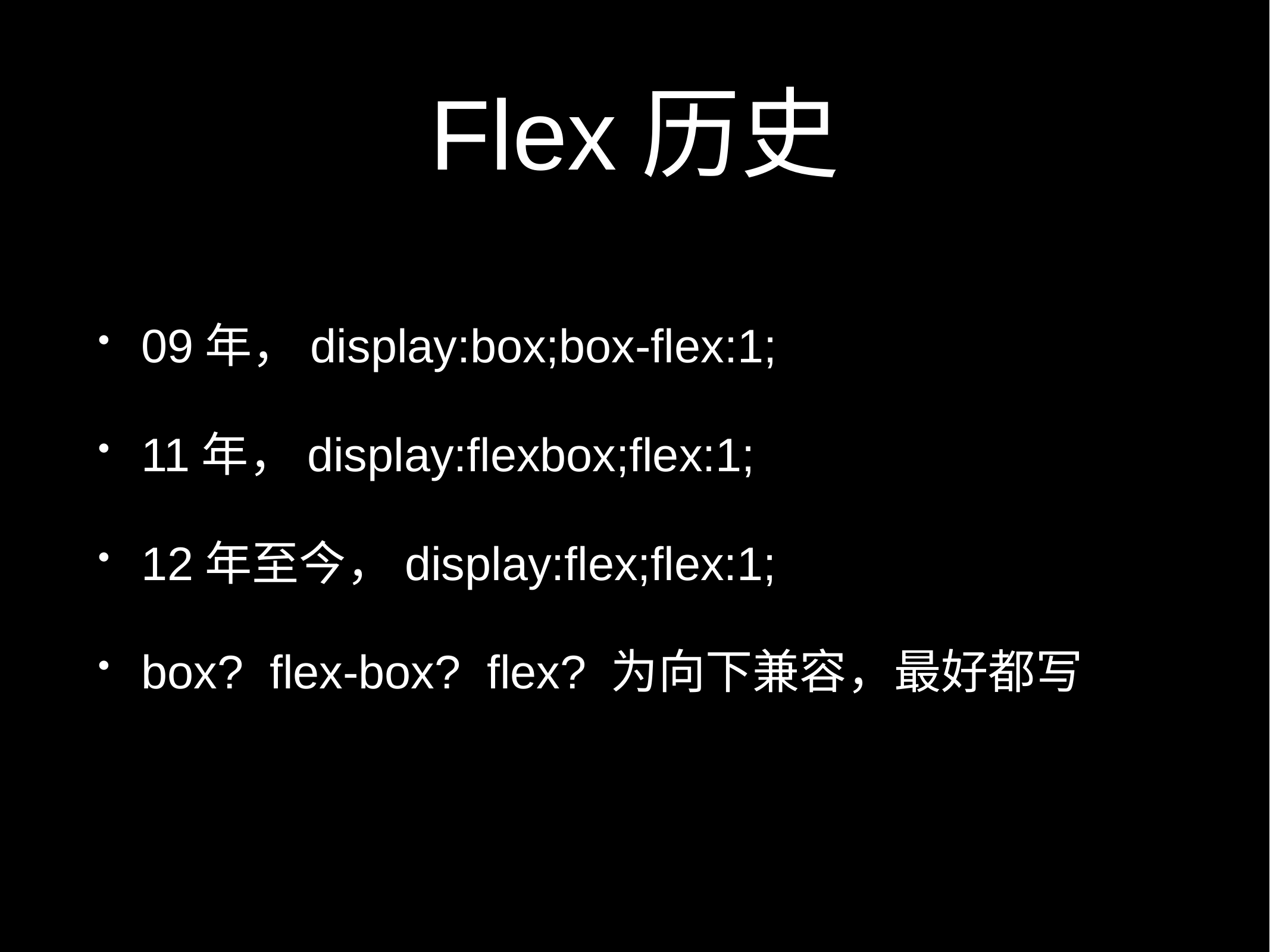

# Flex历史
09年，display:box;box-flex:1;
11年，display:flexbox;flex:1;
12年至今，display:flex;flex:1;
box?  flex-box?  flex? 为向下兼容，最好都写